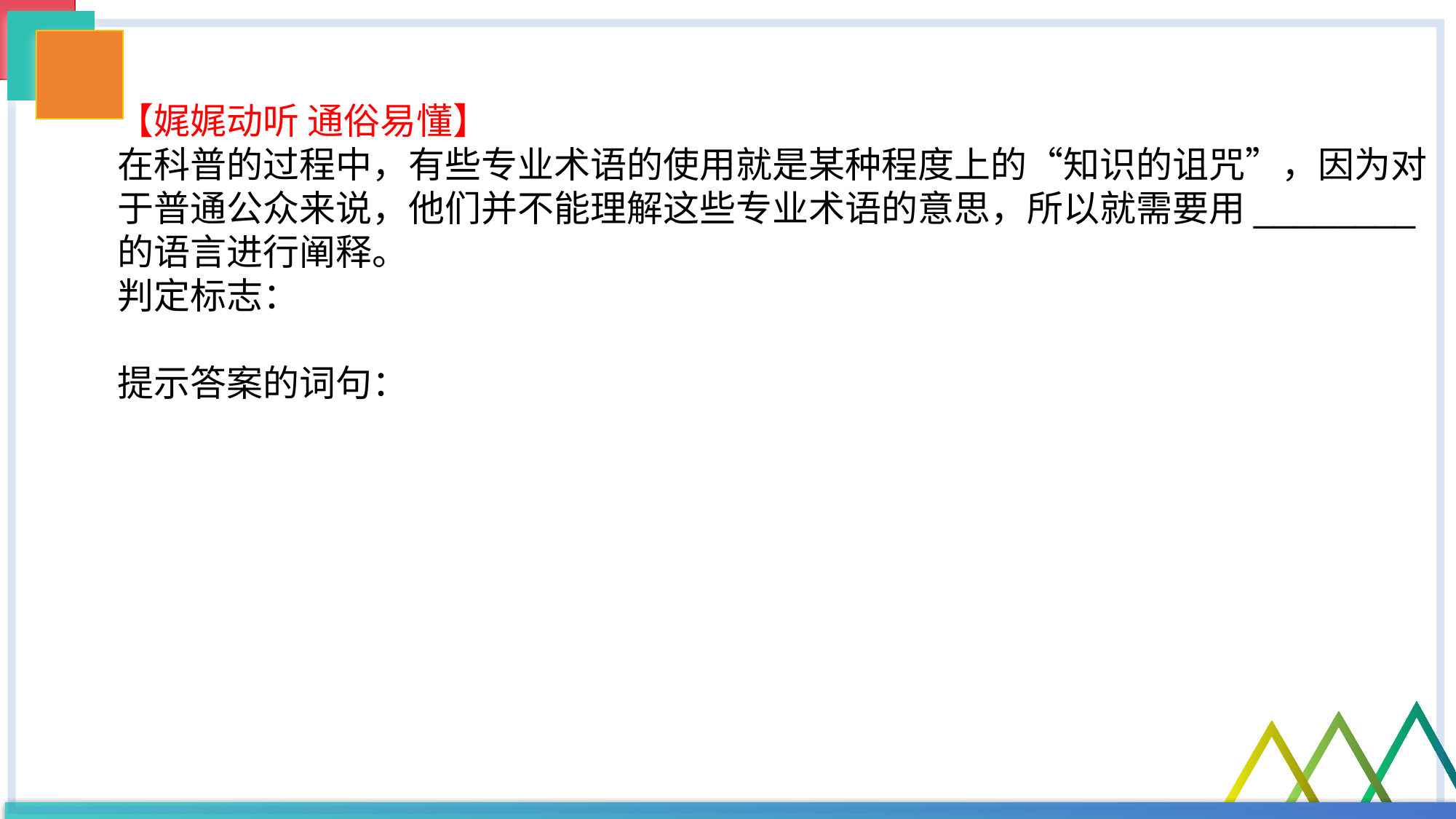

【娓娓动听 通俗易懂】
在科普的过程中，有些专业术语的使用就是某种程度上的“知识的诅咒”，因为对于普通公众来说，他们并不能理解这些专业术语的意思，所以就需要用________的语言进行阐释。
判定标志：

提示答案的词句：